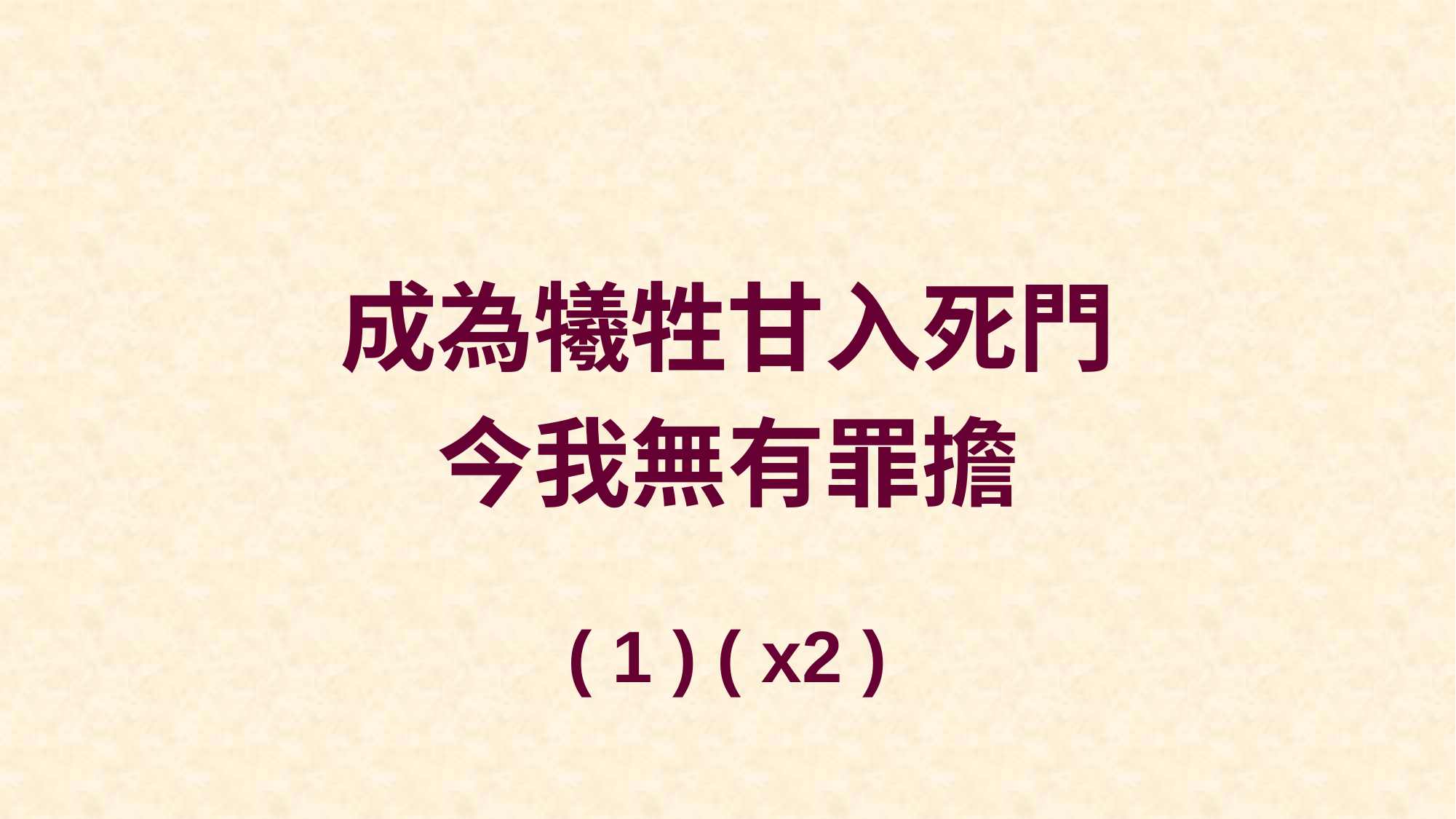

成為犧牲甘入死門
今我無有罪擔
( 1 ) ( x2 )